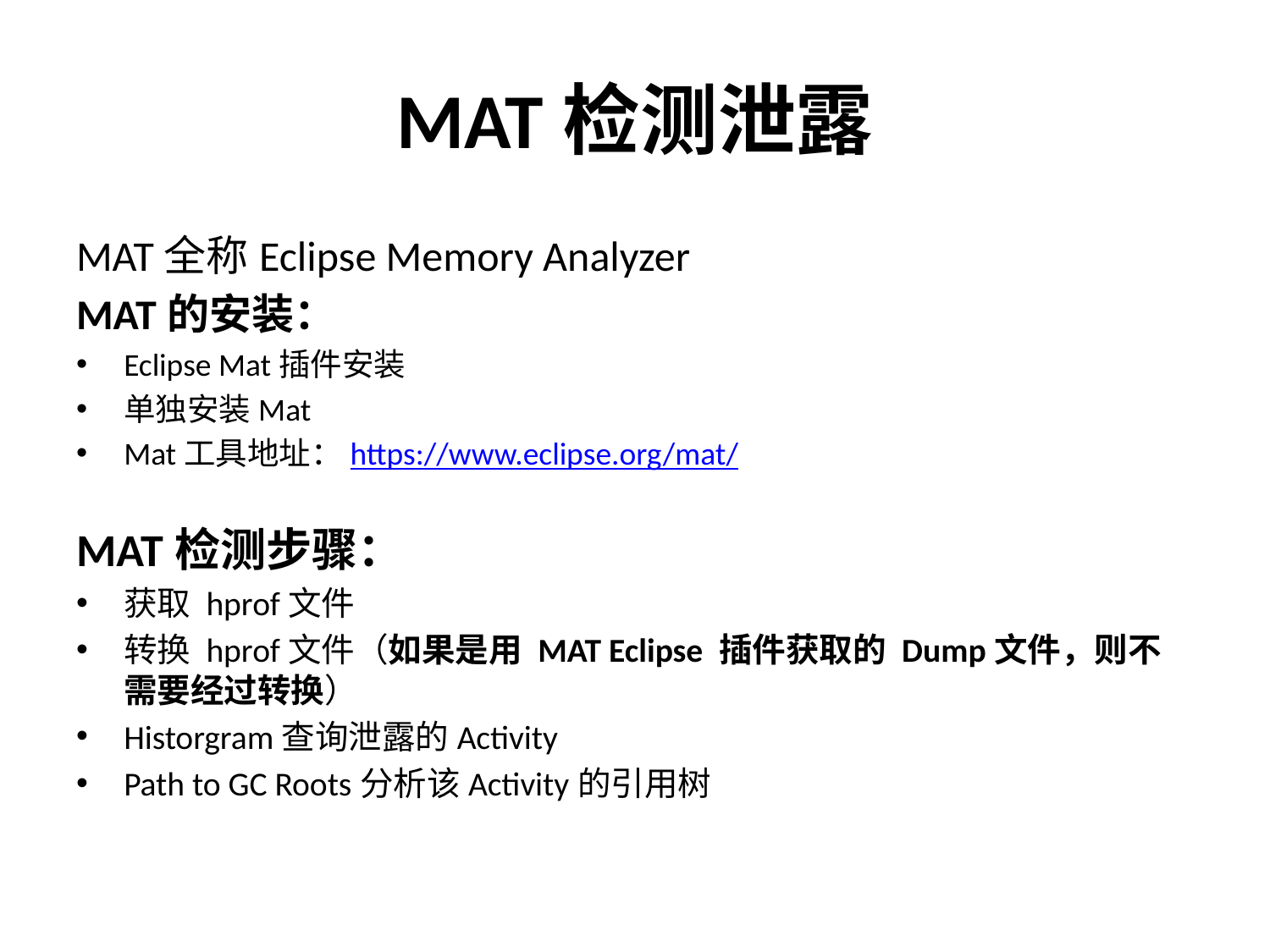

# MAT检测泄露
MAT全称Eclipse Memory Analyzer
MAT的安装：
Eclipse Mat插件安装
单独安装Mat
Mat工具地址：https://www.eclipse.org/mat/

MAT检测步骤：
获取 hprof文件
转换 hprof文件（如果是用 MAT Eclipse 插件获取的 Dump文件，则不需要经过转换）
Historgram查询泄露的Activity
Path to GC Roots分析该Activity的引用树